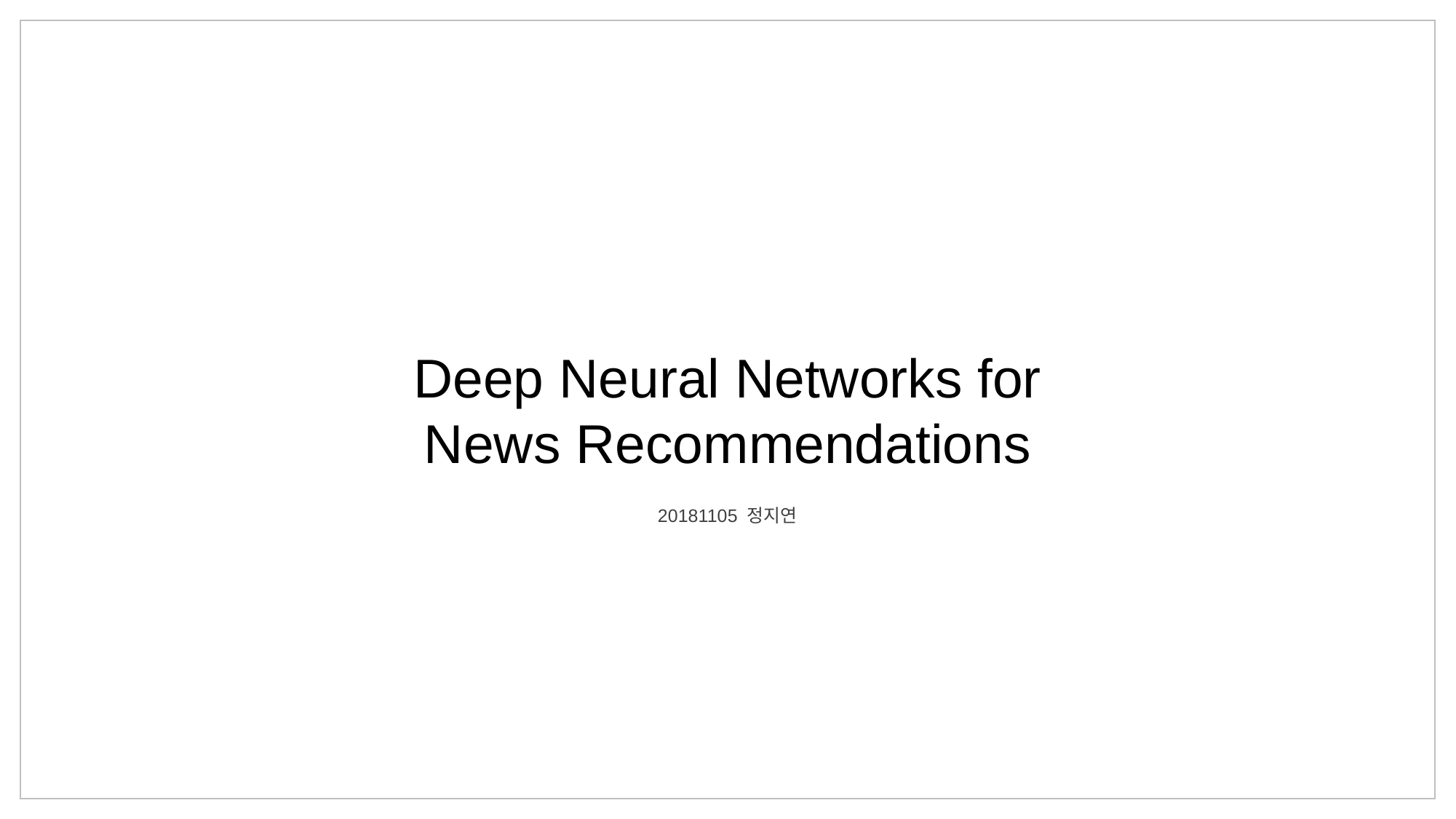

Deep Neural Networks for News Recommendations
20181105 정지연